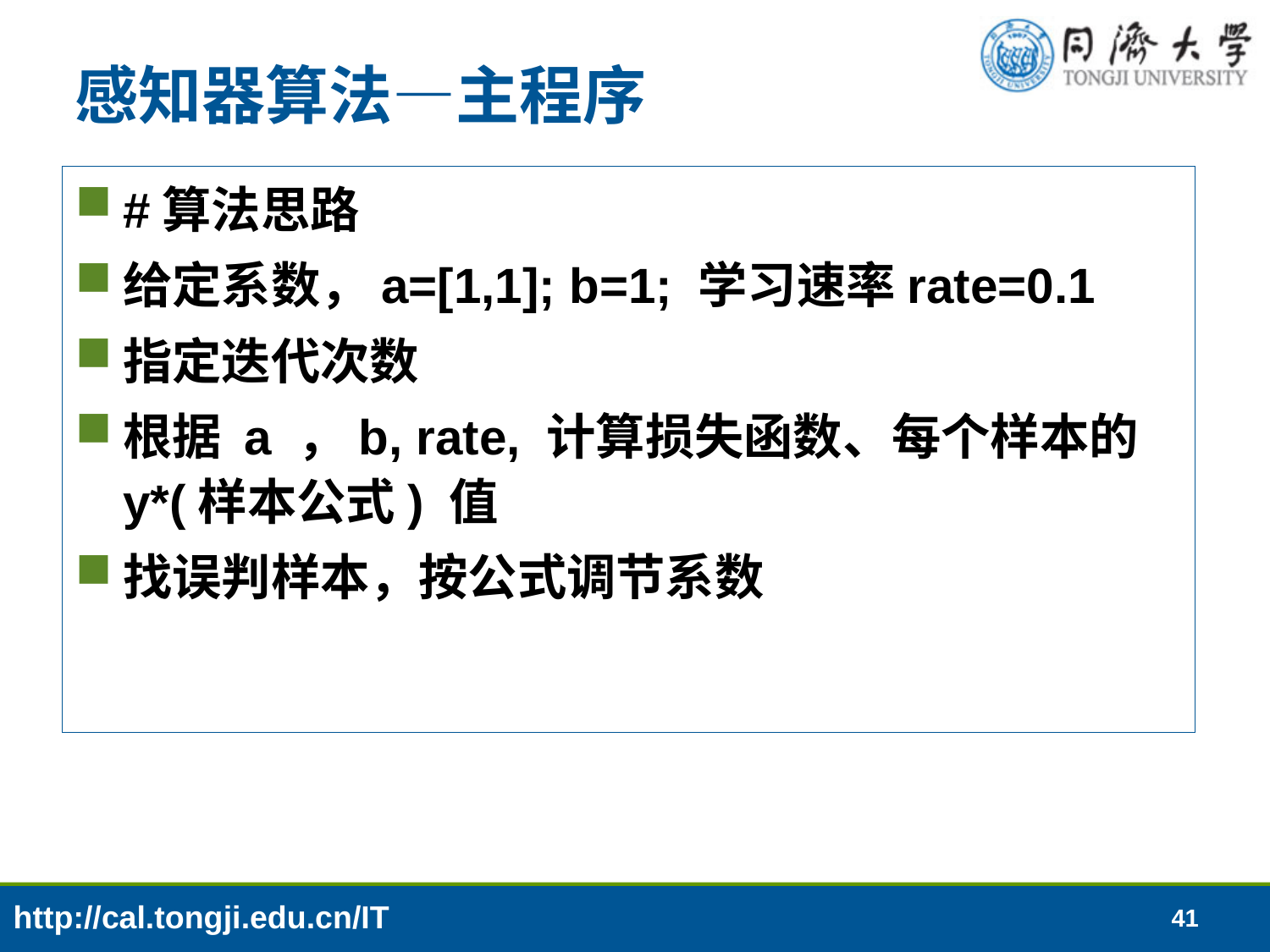

# 感知器算法—主程序
#算法思路
给定系数，a=[1,1]; b=1; 学习速率rate=0.1
指定迭代次数
根据 a ，b, rate, 计算损失函数、每个样本的 y*(样本公式) 值
找误判样本，按公式调节系数